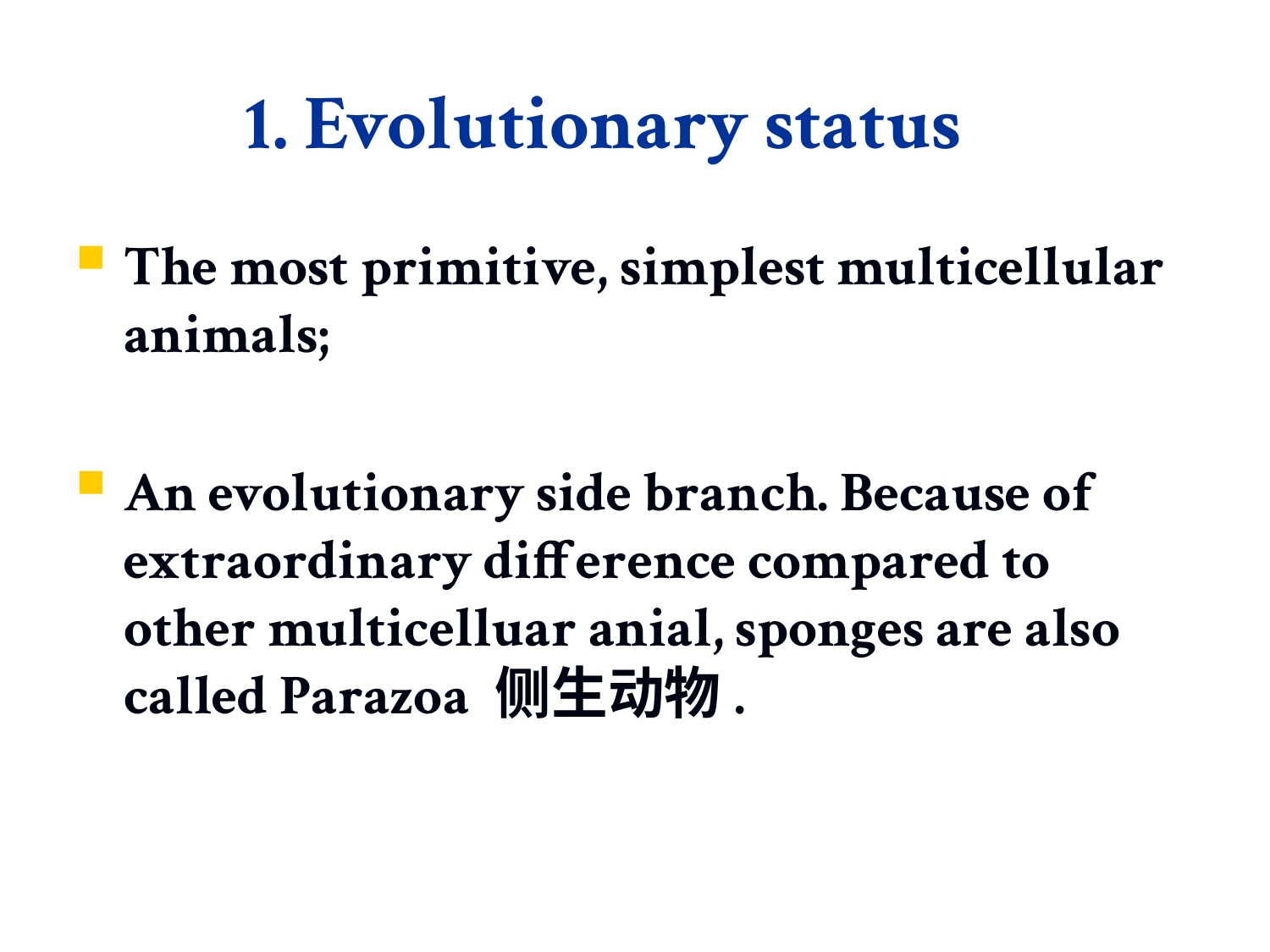

# 1. Evolutionary status
The most primitive, simplest multicellular animals;

An evolutionary side branch. Because of extraordinary difference compared to other multicelluar anial, sponges are also called Parazoa 侧生动物.